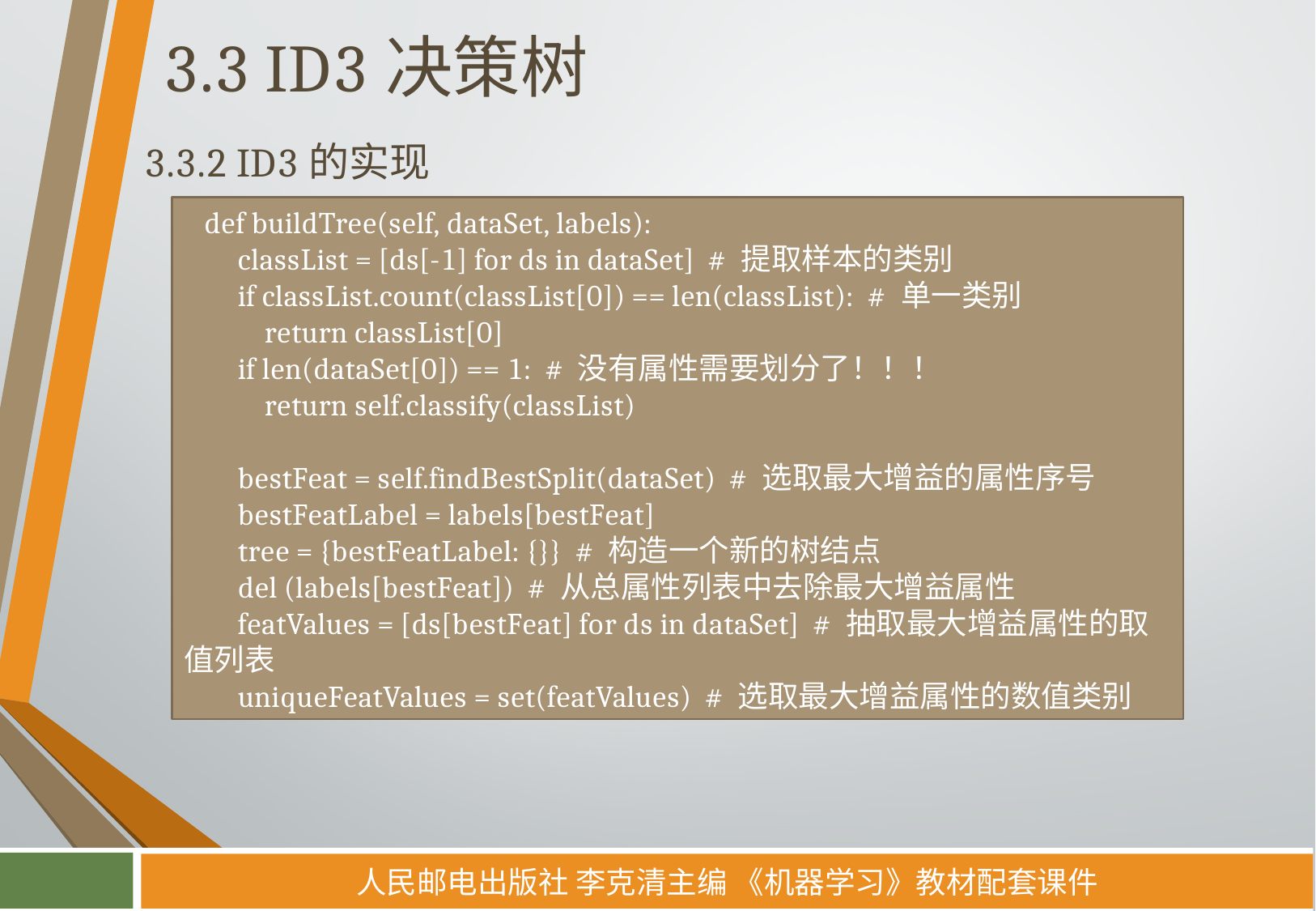

# 3.3 ID3决策树
3.3.2 ID3的实现
   def buildTree(self, dataSet, labels):
        classList = [ds[-1] for ds in dataSet]  # 提取样本的类别
        if classList.count(classList[0]) == len(classList):  # 单一类别
            return classList[0]
        if len(dataSet[0]) == 1:  # 没有属性需要划分了！！！
            return self.classify(classList)

        bestFeat = self.findBestSplit(dataSet)  # 选取最大增益的属性序号
        bestFeatLabel = labels[bestFeat]
        tree = {bestFeatLabel: {}}  # 构造一个新的树结点
        del (labels[bestFeat])  # 从总属性列表中去除最大增益属性
        featValues = [ds[bestFeat] for ds in dataSet]  # 抽取最大增益属性的取值列表
        uniqueFeatValues = set(featValues)  # 选取最大增益属性的数值类别